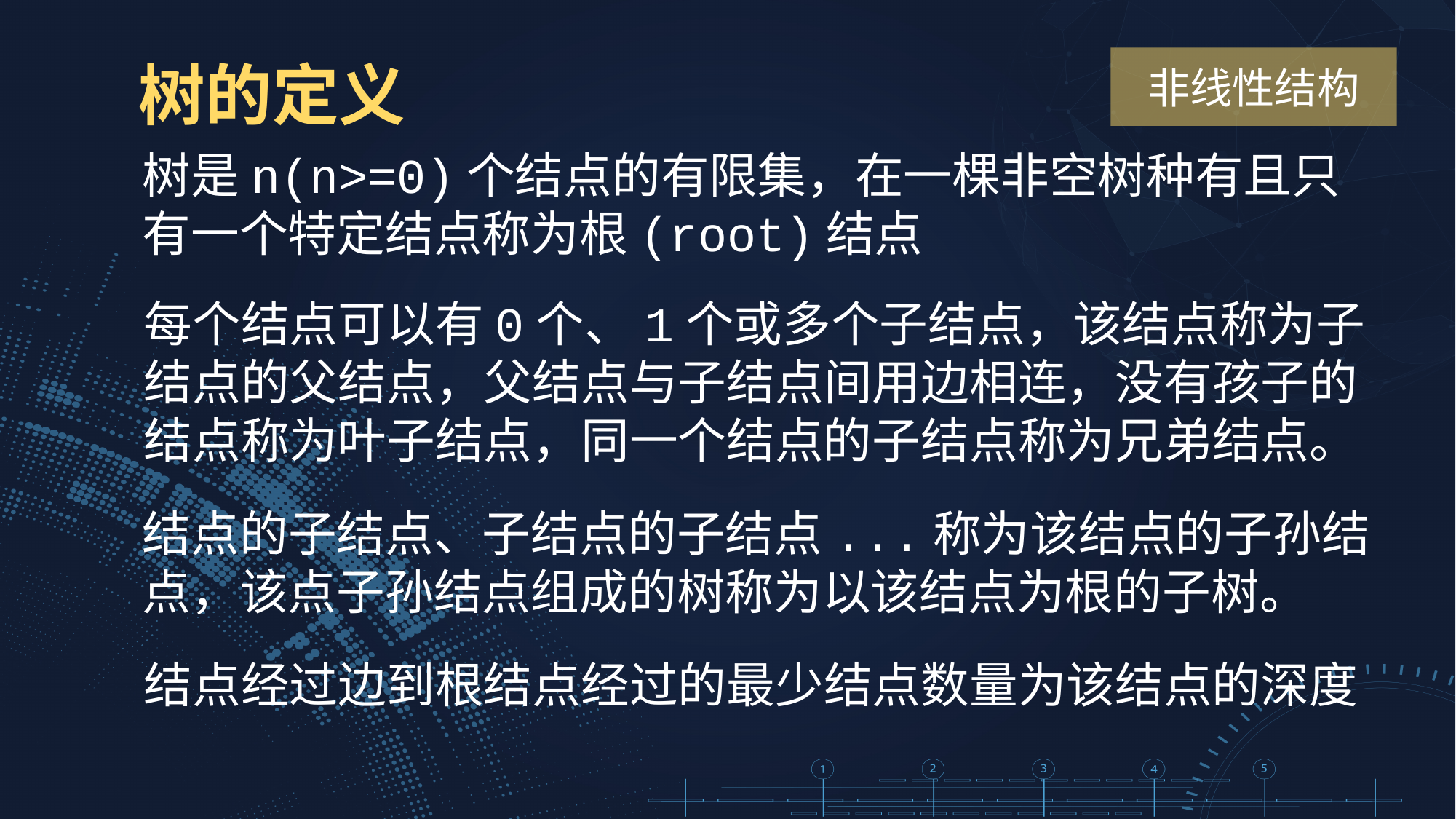

树的定义
非线性结构
树是n(n>=0)个结点的有限集，在一棵非空树种有且只有一个特定结点称为根(root)结点
每个结点可以有0个、1个或多个子结点，该结点称为子结点的父结点，父结点与子结点间用边相连，没有孩子的结点称为叶子结点，同一个结点的子结点称为兄弟结点。
结点的子结点、子结点的子结点...称为该结点的子孙结点，该点子孙结点组成的树称为以该结点为根的子树。
结点经过边到根结点经过的最少结点数量为该结点的深度